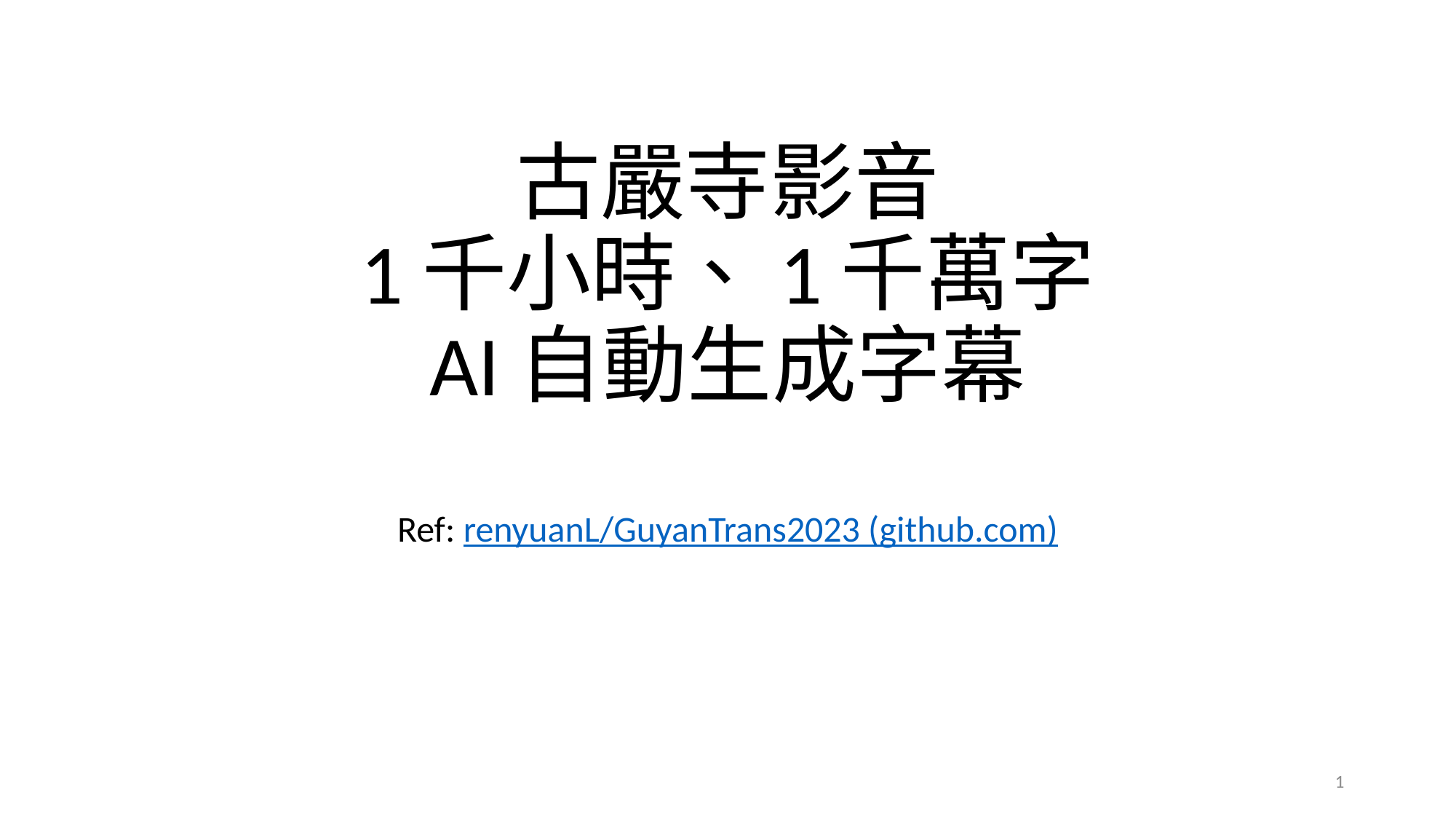

# 古嚴寺影音 1千小時、1千萬字 AI自動生成字幕
Ref: renyuanL/GuyanTrans2023 (github.com)

1